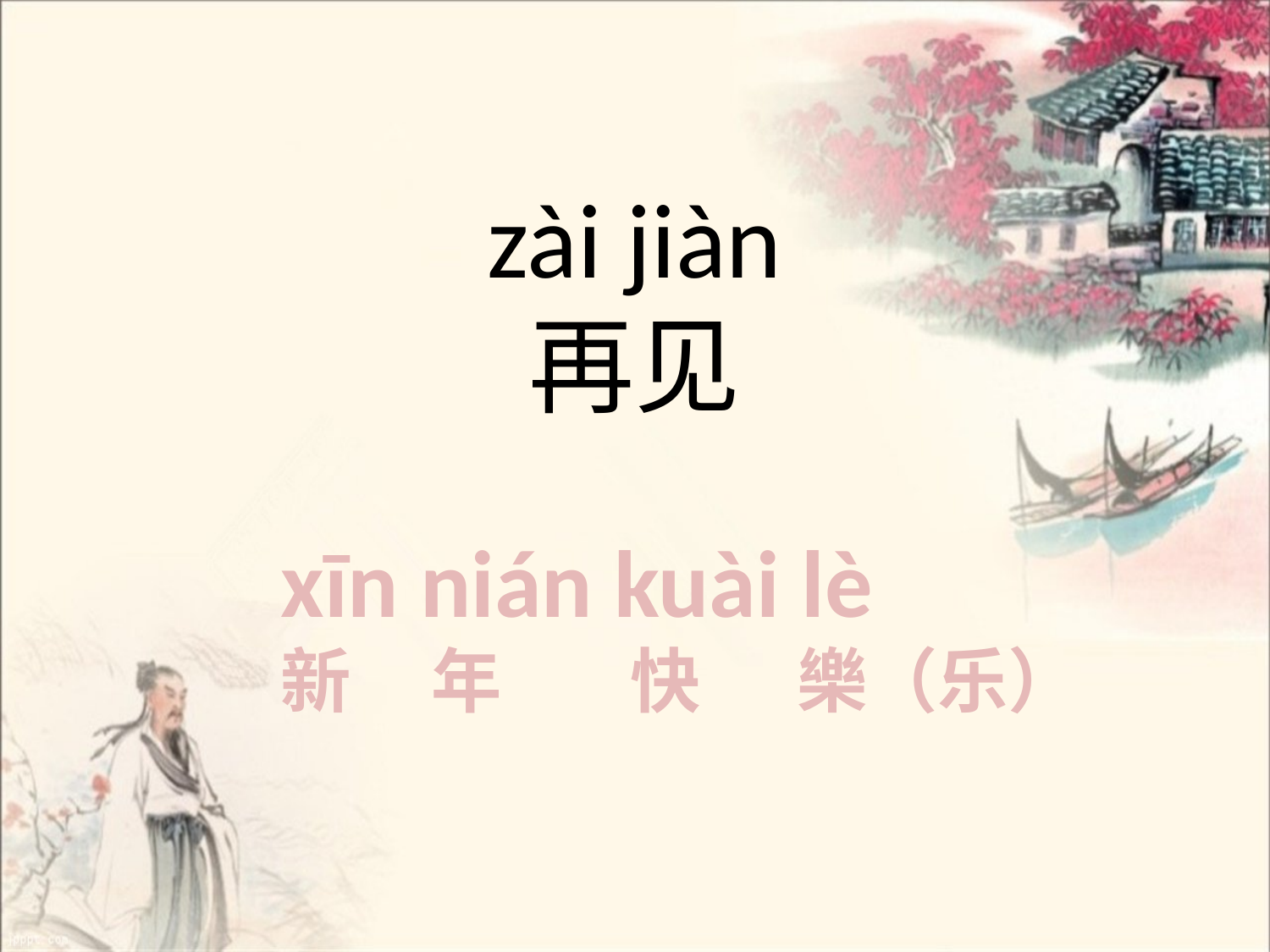

zài jiàn
再见
xīn nián kuài lè
新     年        快      樂（乐）